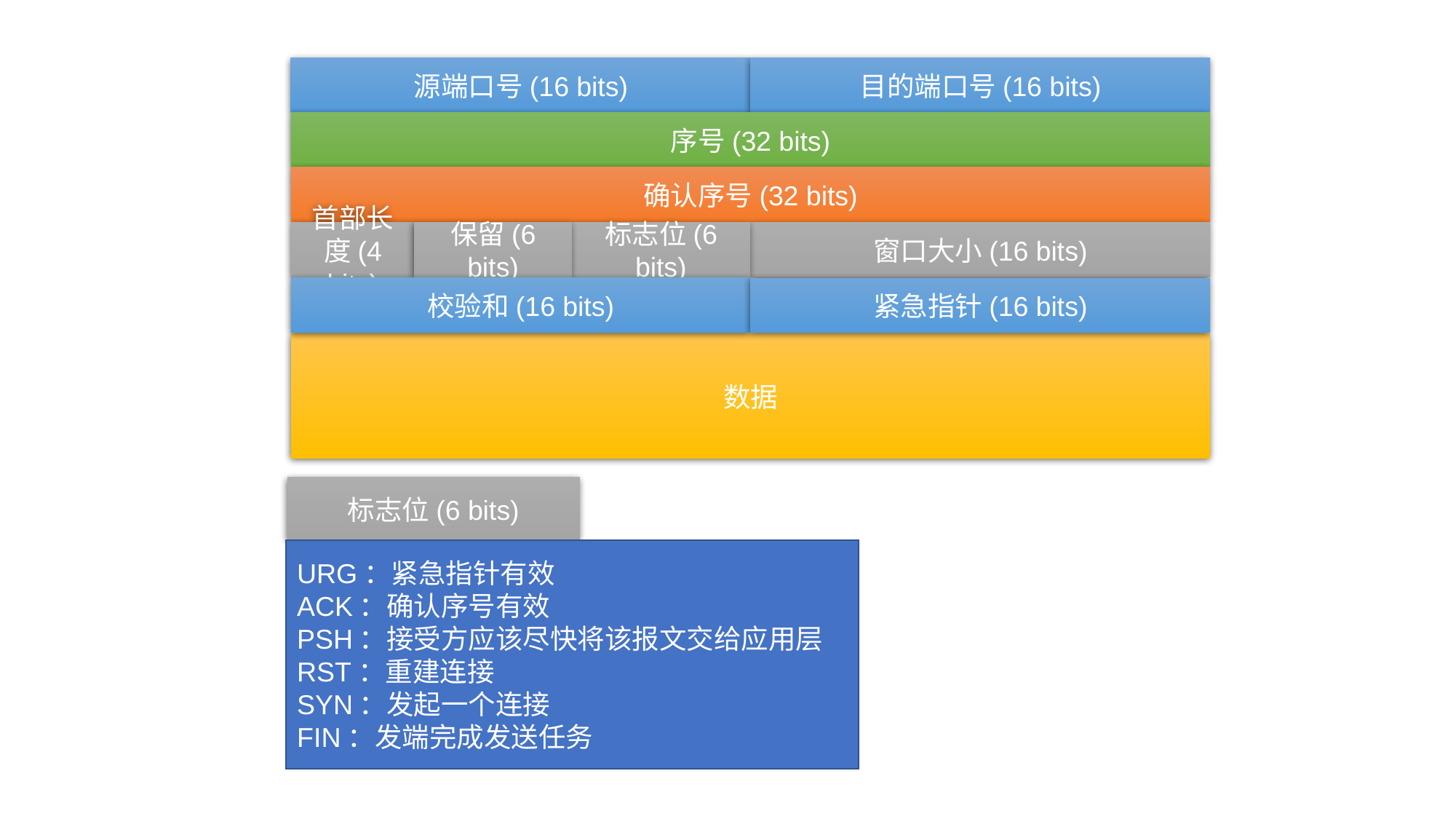

源端口号(16 bits)
目的端口号(16 bits)
序号(32 bits)
确认序号(32 bits)
首部长度(4 bits)
保留(6 bits)
标志位(6 bits)
窗口大小(16 bits)
校验和(16 bits)
紧急指针(16 bits)
数据
标志位(6 bits)
URG：紧急指针有效
ACK：确认序号有效
PSH：接受方应该尽快将该报文交给应用层
RST：重建连接
SYN：发起一个连接
FIN：发端完成发送任务